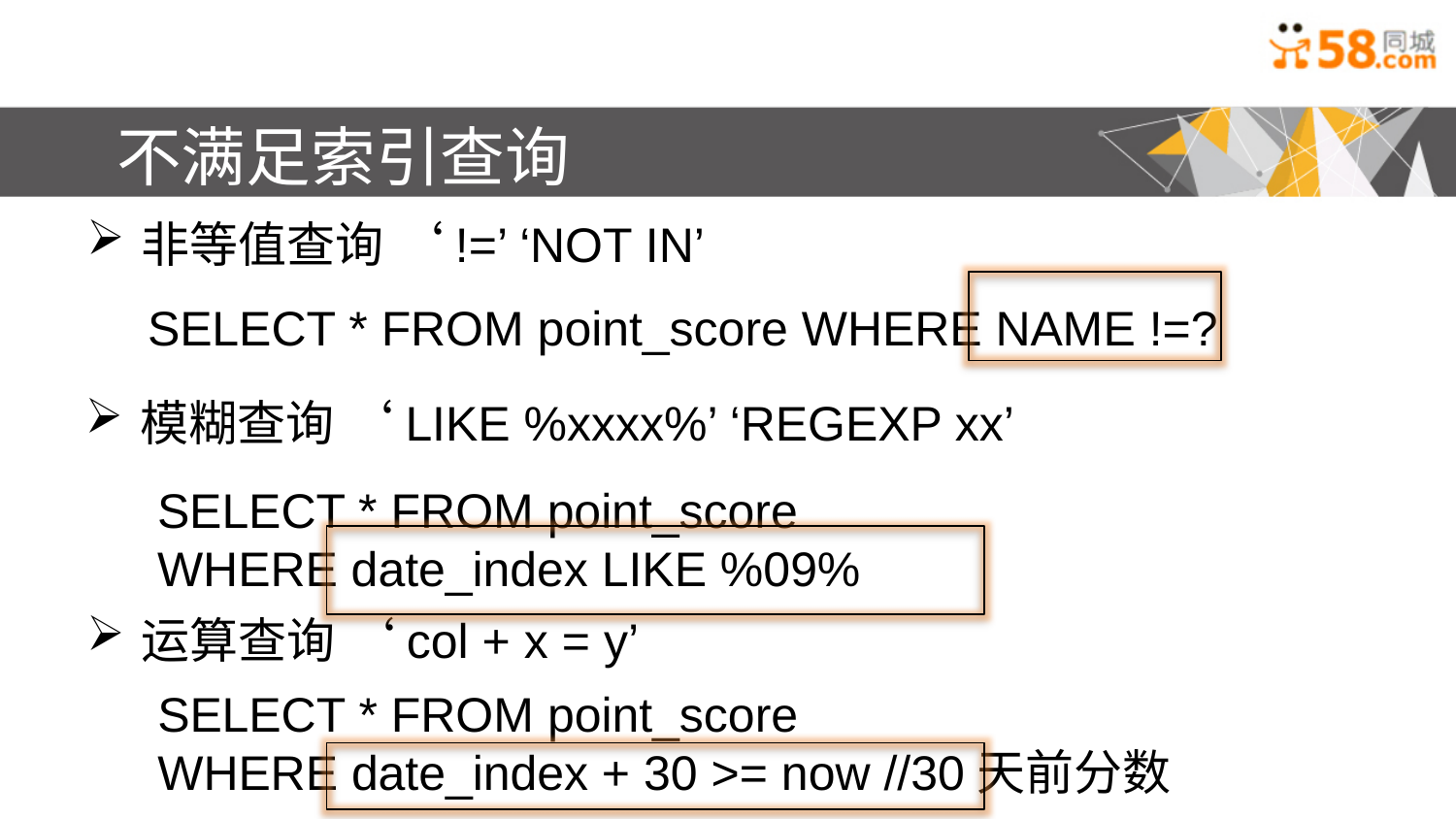

不满足索引查询
非等值查询 ‘!=’ ‘NOT IN’

SELECT * FROM point_score WHERE NAME !=?
模糊查询 ‘LIKE %xxxx%’ ‘REGEXP xx’
SELECT * FROM point_score
WHERE date_index LIKE %09%

运算查询 ‘col + x = y’
SELECT * FROM point_score
WHERE date_index + 30 >= now //30天前分数